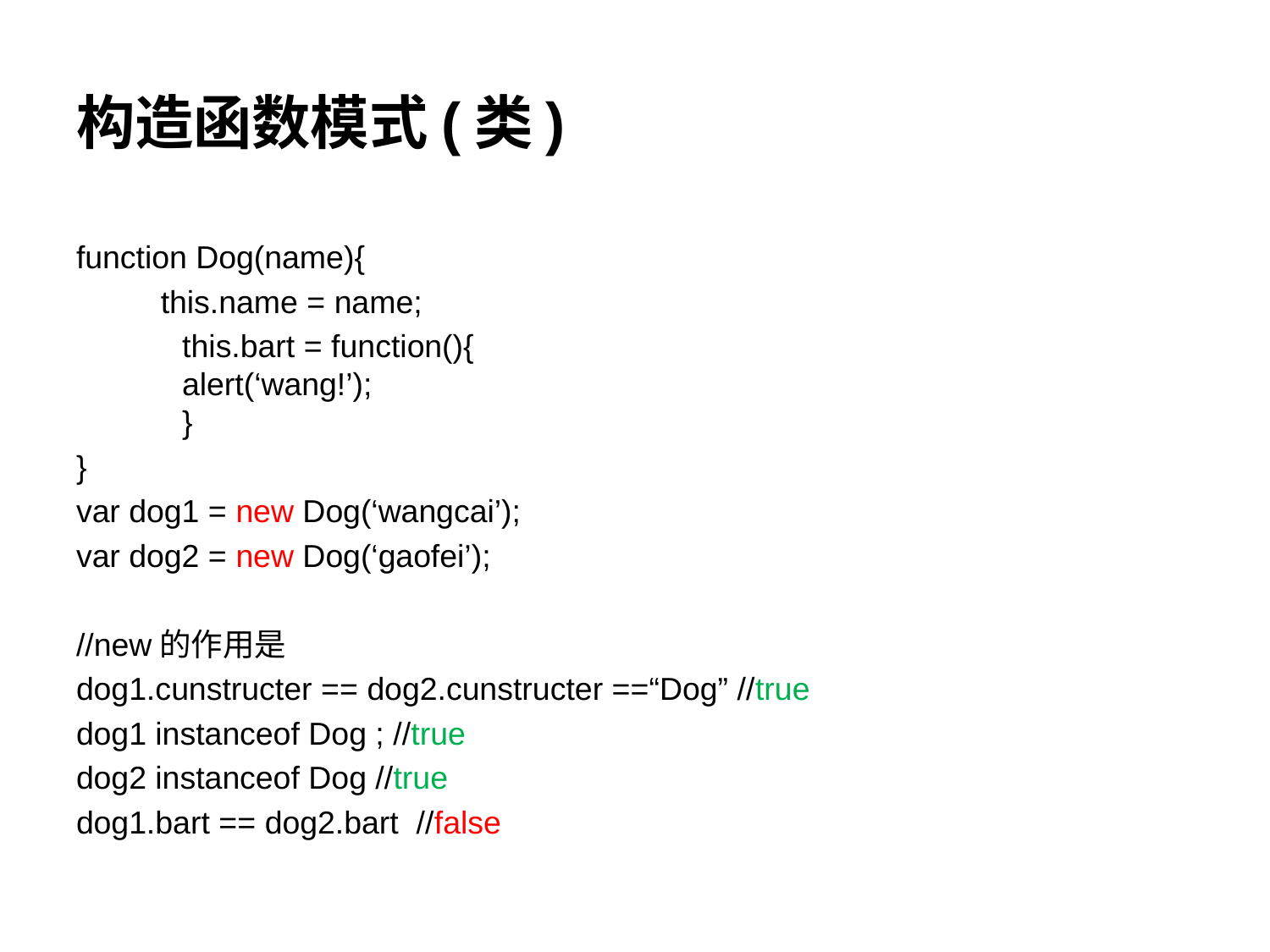

构造函数模式(类)

function Dog(name){
	    this.name = name;
	this.bart = function(){
	alert(‘wang!’);
}
}
var dog1 = new Dog(‘wangcai’);
var dog2 = new Dog(‘gaofei’);

//new的作用是
dog1.cunstructer == dog2.cunstructer ==“Dog” //true
dog1 instanceof Dog ; //true
dog2 instanceof Dog //true
dog1.bart == dog2.bart  //false